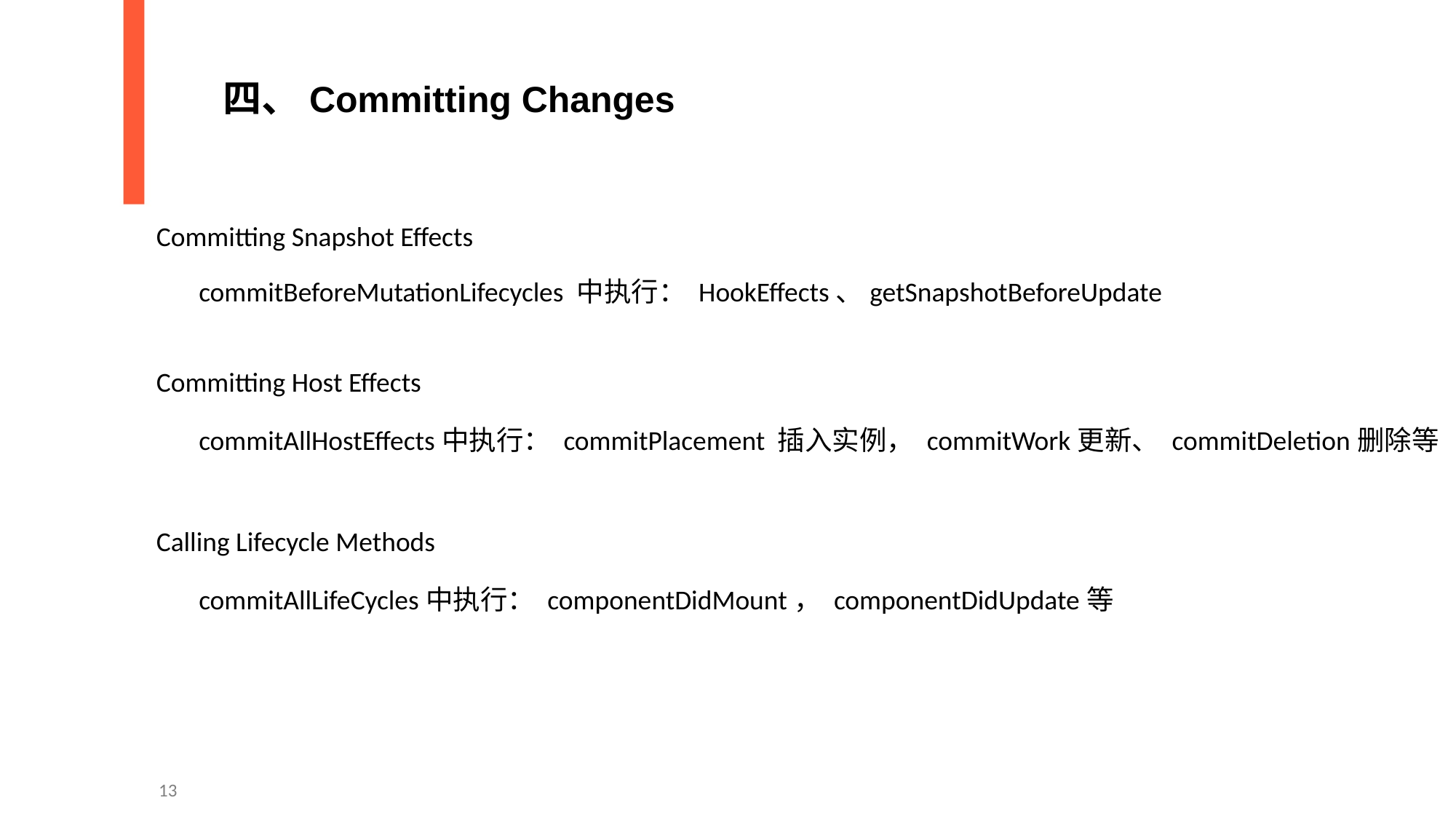

四、Committing Changes
Committing Snapshot Effects
commitBeforeMutationLifecycles 中执行： HookEffects、getSnapshotBeforeUpdate
Committing Host Effects
commitAllHostEffects中执行： commitPlacement 插入实例， commitWork更新、 commitDeletion删除等
Calling Lifecycle Methods
commitAllLifeCycles中执行： componentDidMount， componentDidUpdate等
13